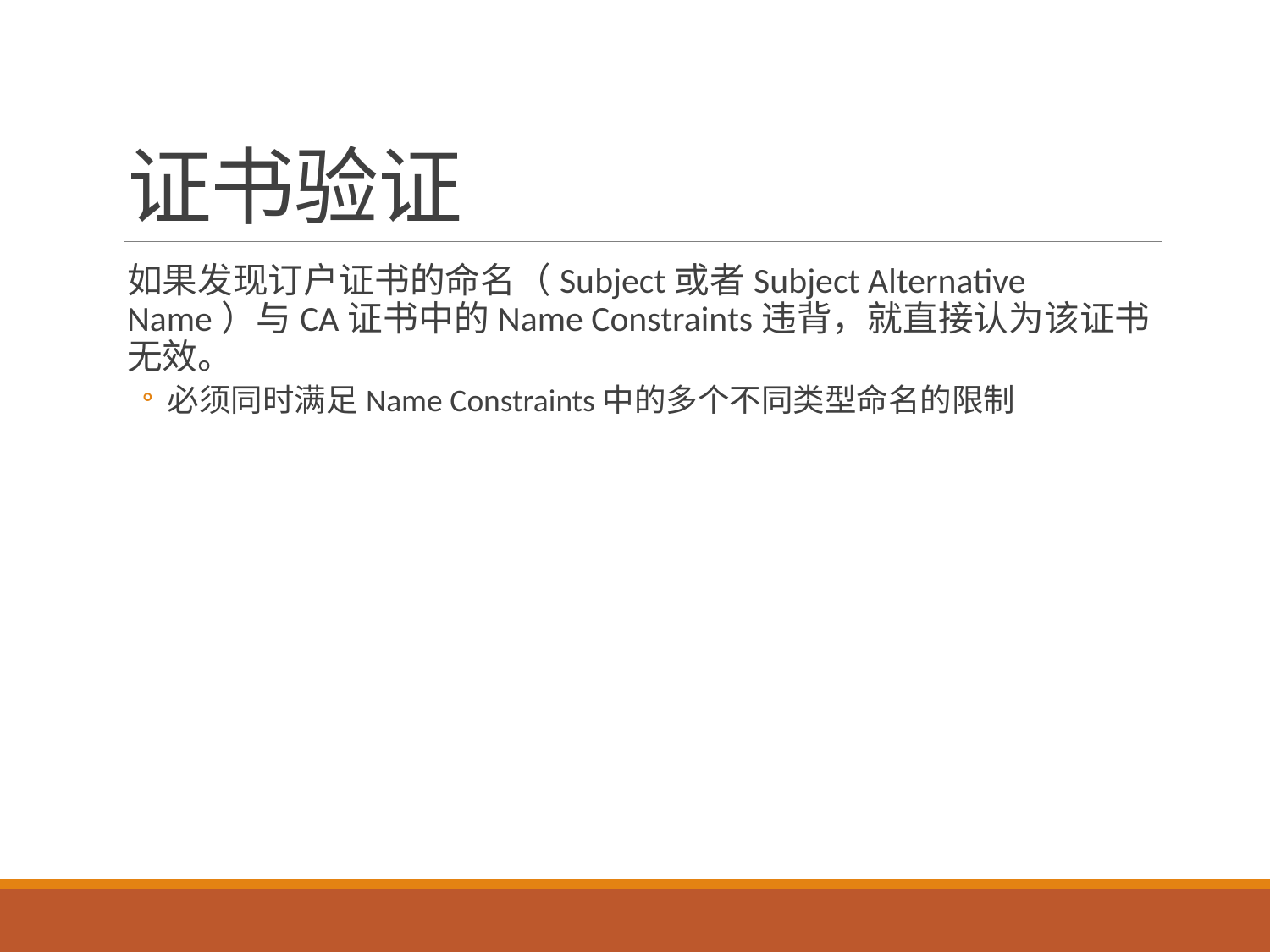

# 证书验证
如果发现订户证书的命名（Subject或者Subject Alternative Name）与CA证书中的Name Constraints违背，就直接认为该证书无效。
必须同时满足Name Constraints中的多个不同类型命名的限制
79